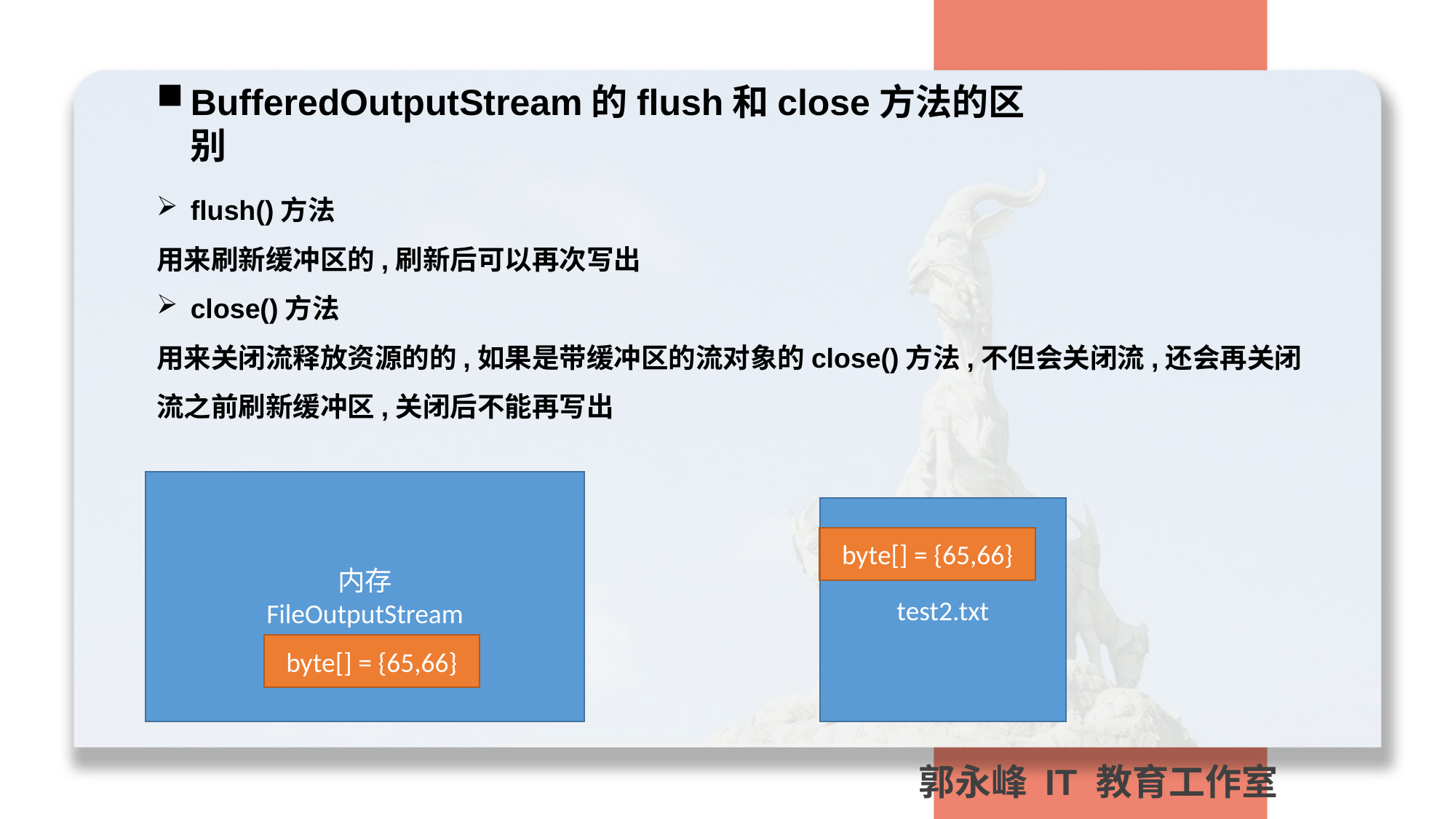

BufferedOutputStream的flush和close方法的区别
flush()方法
用来刷新缓冲区的,刷新后可以再次写出
close()方法
用来关闭流释放资源的的,如果是带缓冲区的流对象的close()方法,不但会关闭流,还会再关闭流之前刷新缓冲区,关闭后不能再写出
内存
FileOutputStream
test2.txt
byte[] = {65,66}
byte[] = {65,66}